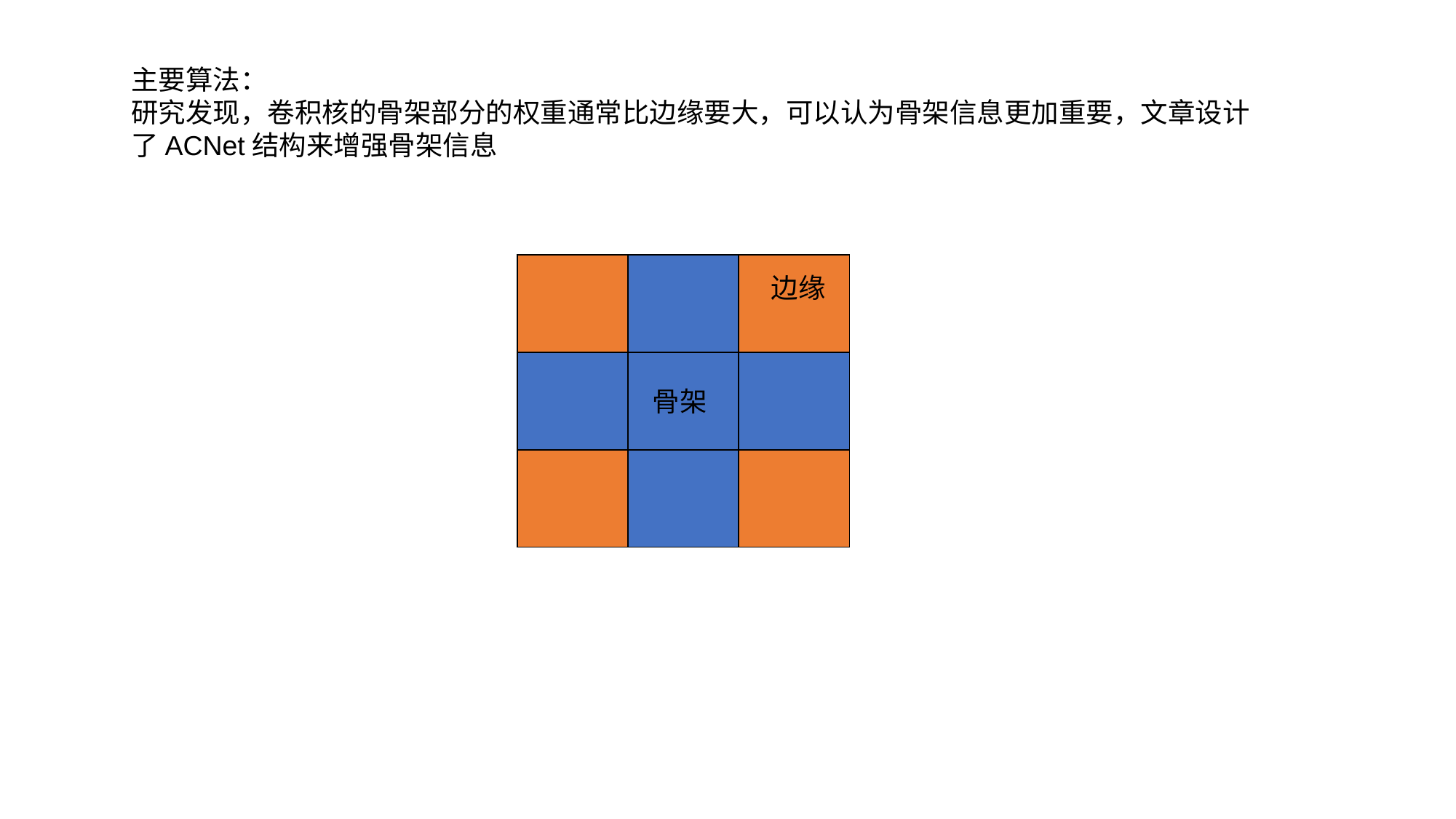

主要算法：
研究发现，卷积核的骨架部分的权重通常比边缘要大，可以认为骨架信息更加重要，文章设计了ACNet结构来增强骨架信息

|  |  |  |
| --- | --- | --- |
|  |  |  |
|  |  |  |
边缘
骨架